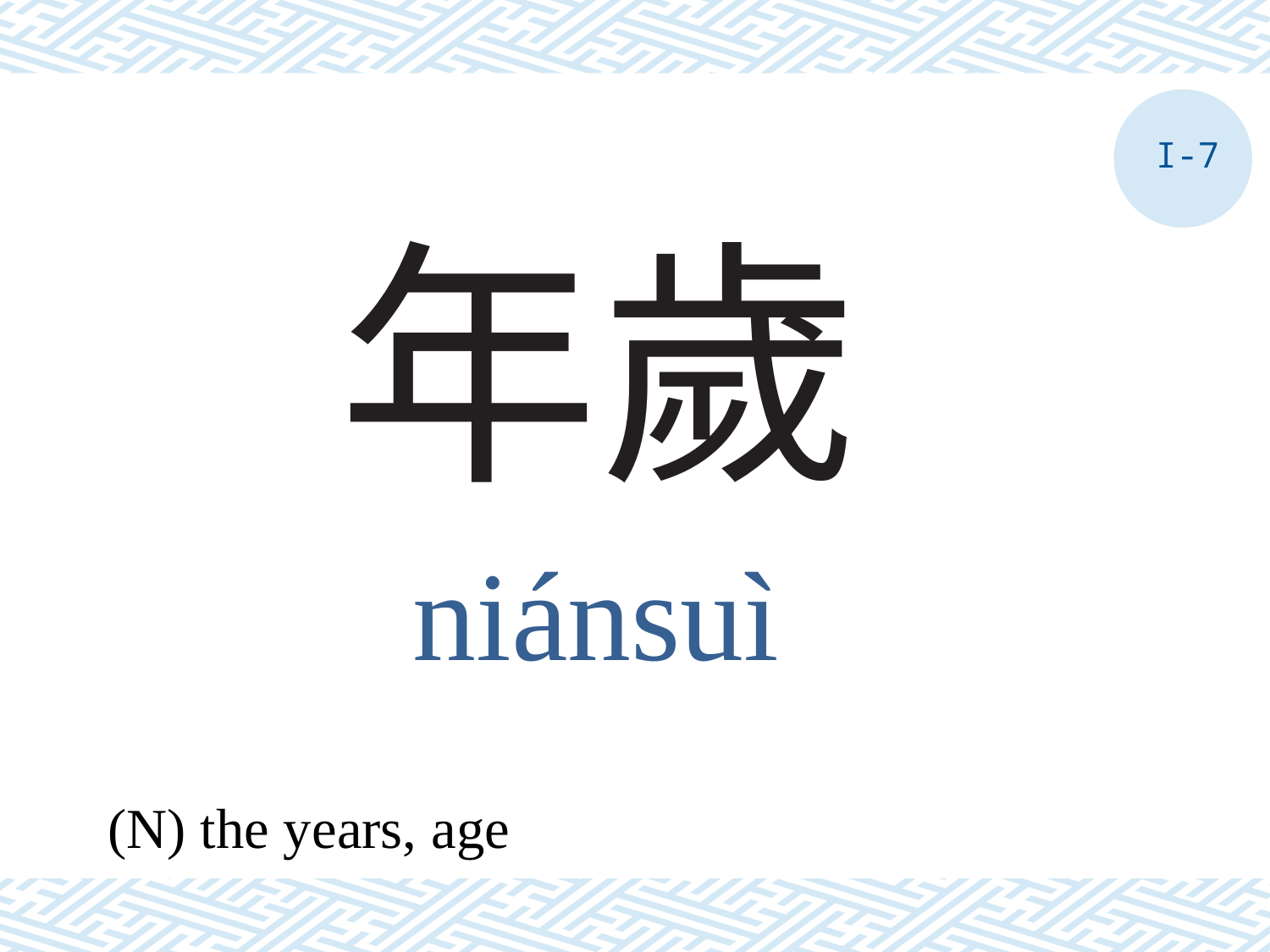

I-7

# 年歲
niánsuì
(N) the years, age